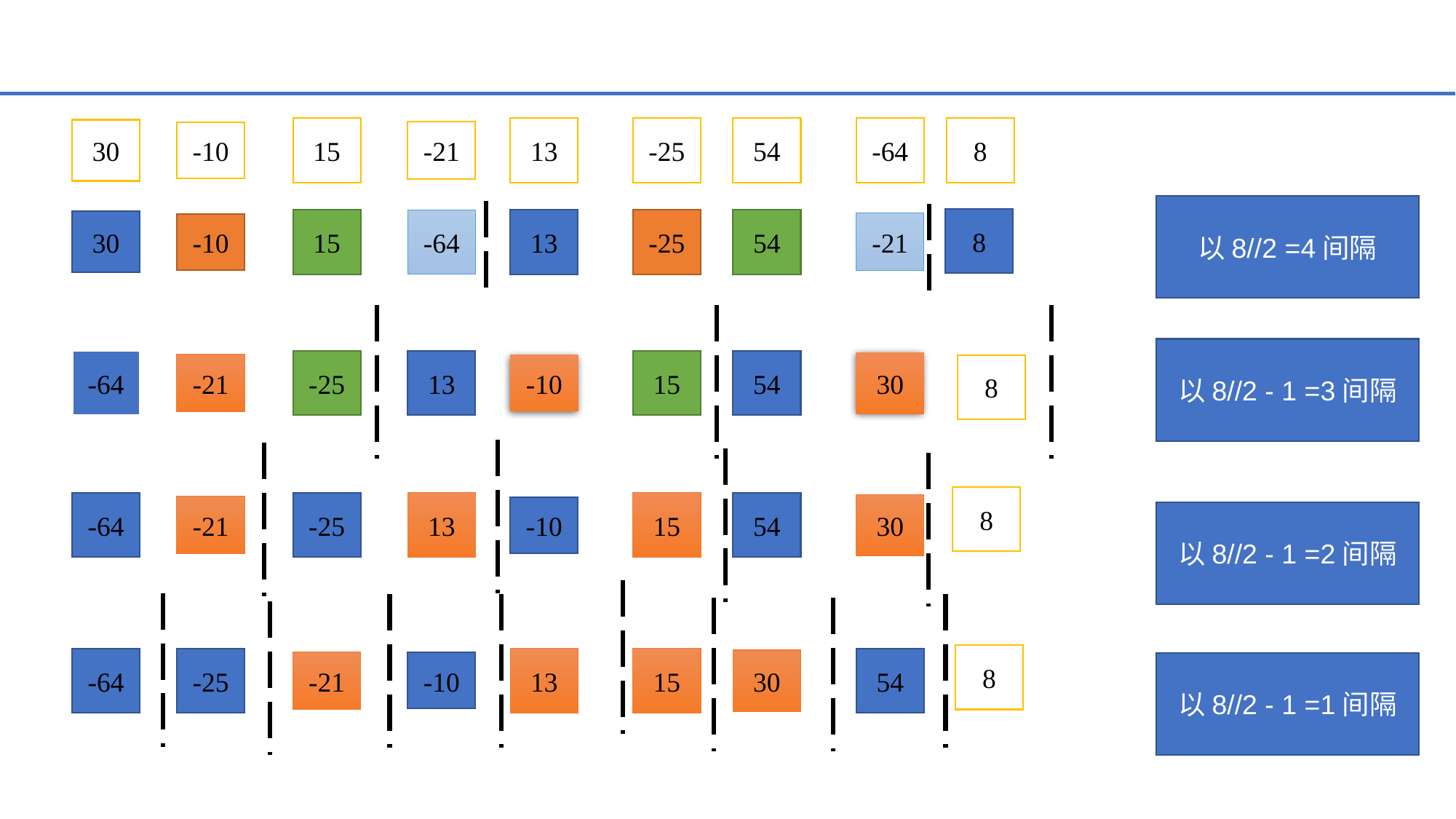

15
13
-25
54
-64
8
30
-21
-10
以8//2 =4间隔
8
15
-64
13
-25
54
30
-21
-10
以8//2 - 1 =3间隔
-64
-25
13
15
54
30
-21
-10
8
8
-64
-25
13
15
54
30
-21
-10
以8//2 - 1 =2间隔
8
-64
-25
13
15
54
30
-21
-10
以8//2 - 1 =1间隔